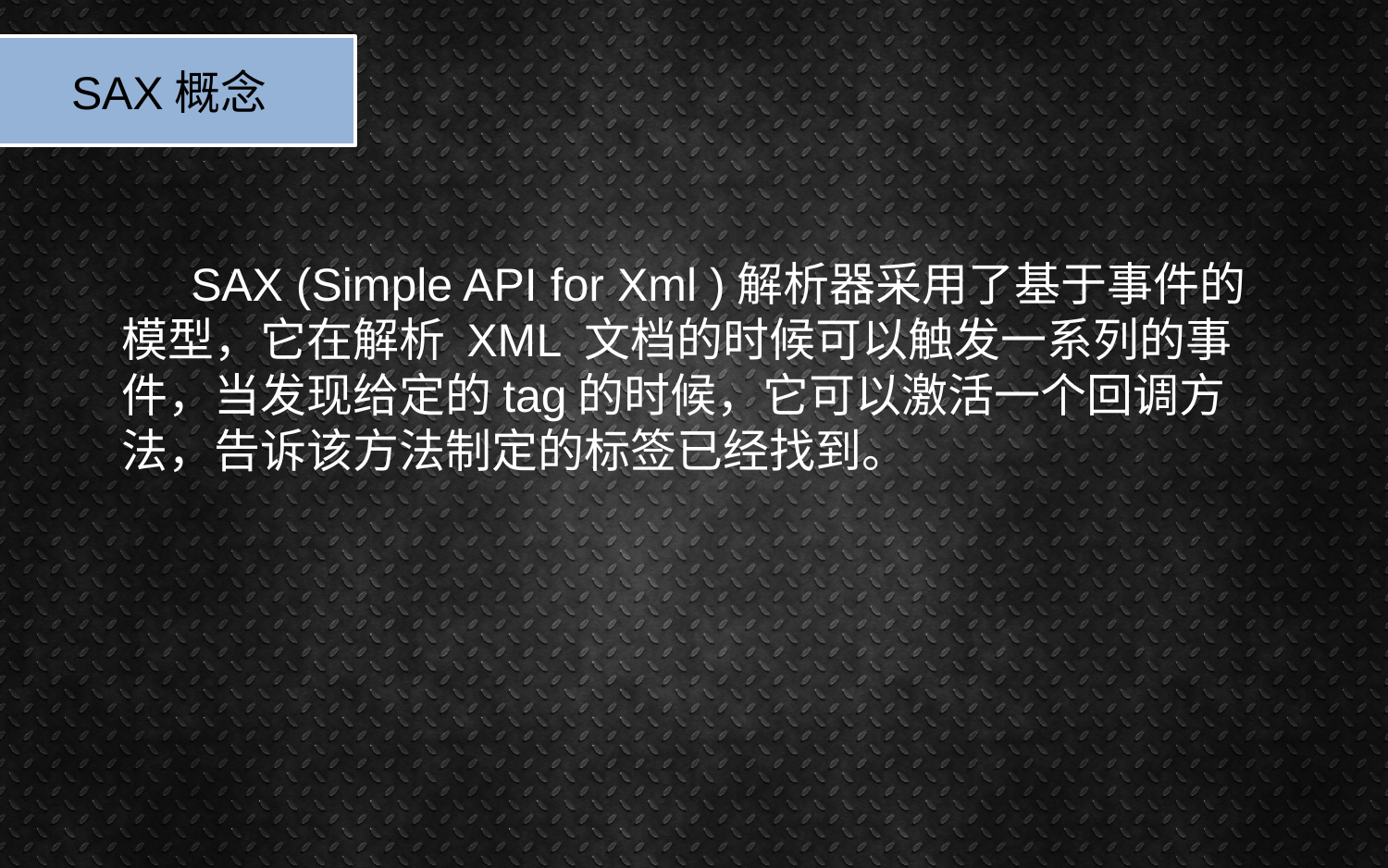

SAX概念
SAX (Simple API for Xml )解析器采用了基于事件的模型，它在解析 XML 文档的时候可以触发一系列的事件，当发现给定的tag的时候，它可以激活一个回调方法，告诉该方法制定的标签已经找到。